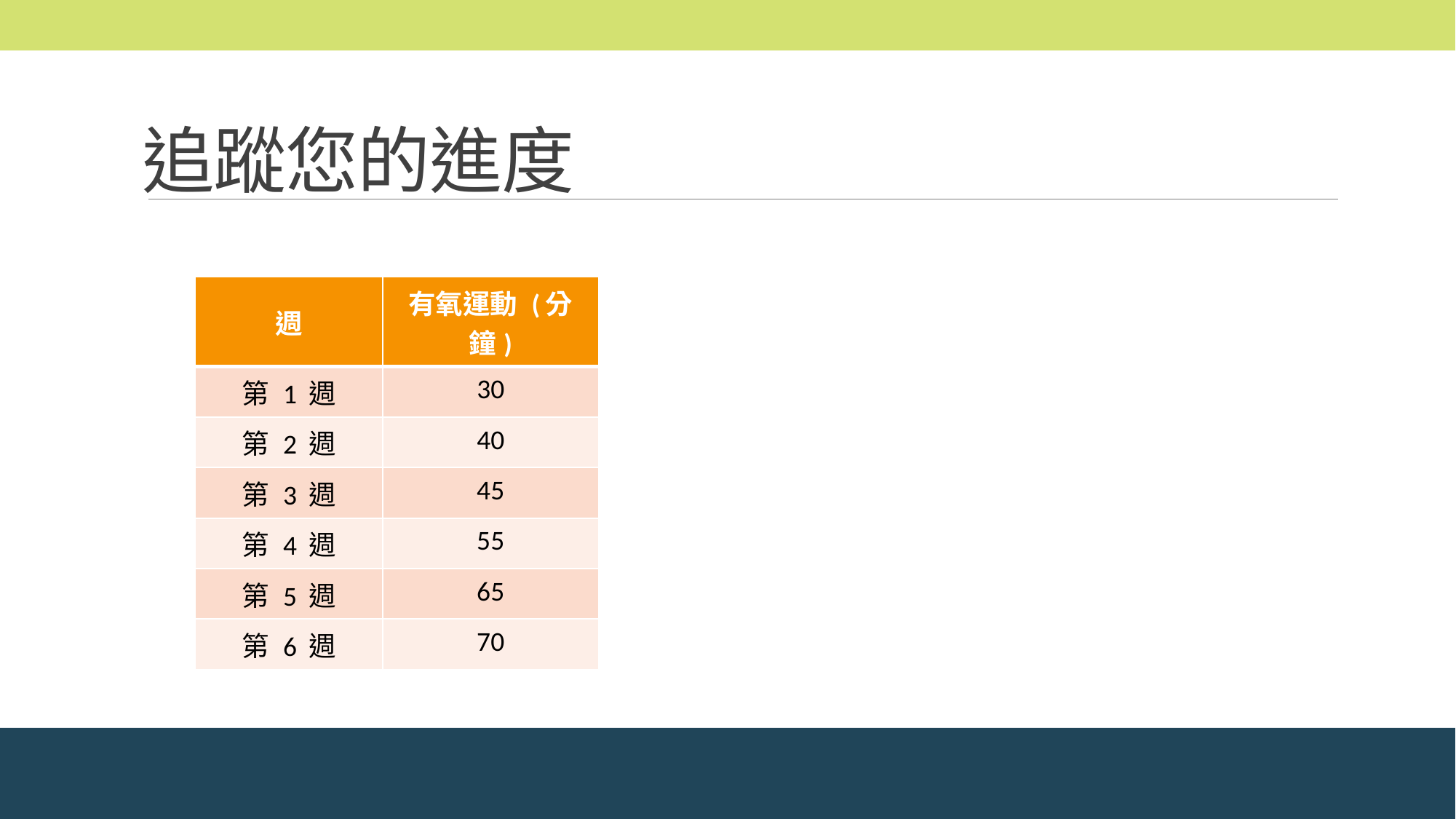

# 追蹤您的進度

| 週 | 有氧運動 (分鐘) |
| --- | --- |
| 第 1 週 | 30 |
| 第 2 週 | 40 |
| 第 3 週 | 45 |
| 第 4 週 | 55 |
| 第 5 週 | 65 |
| 第 6 週 | 70 |